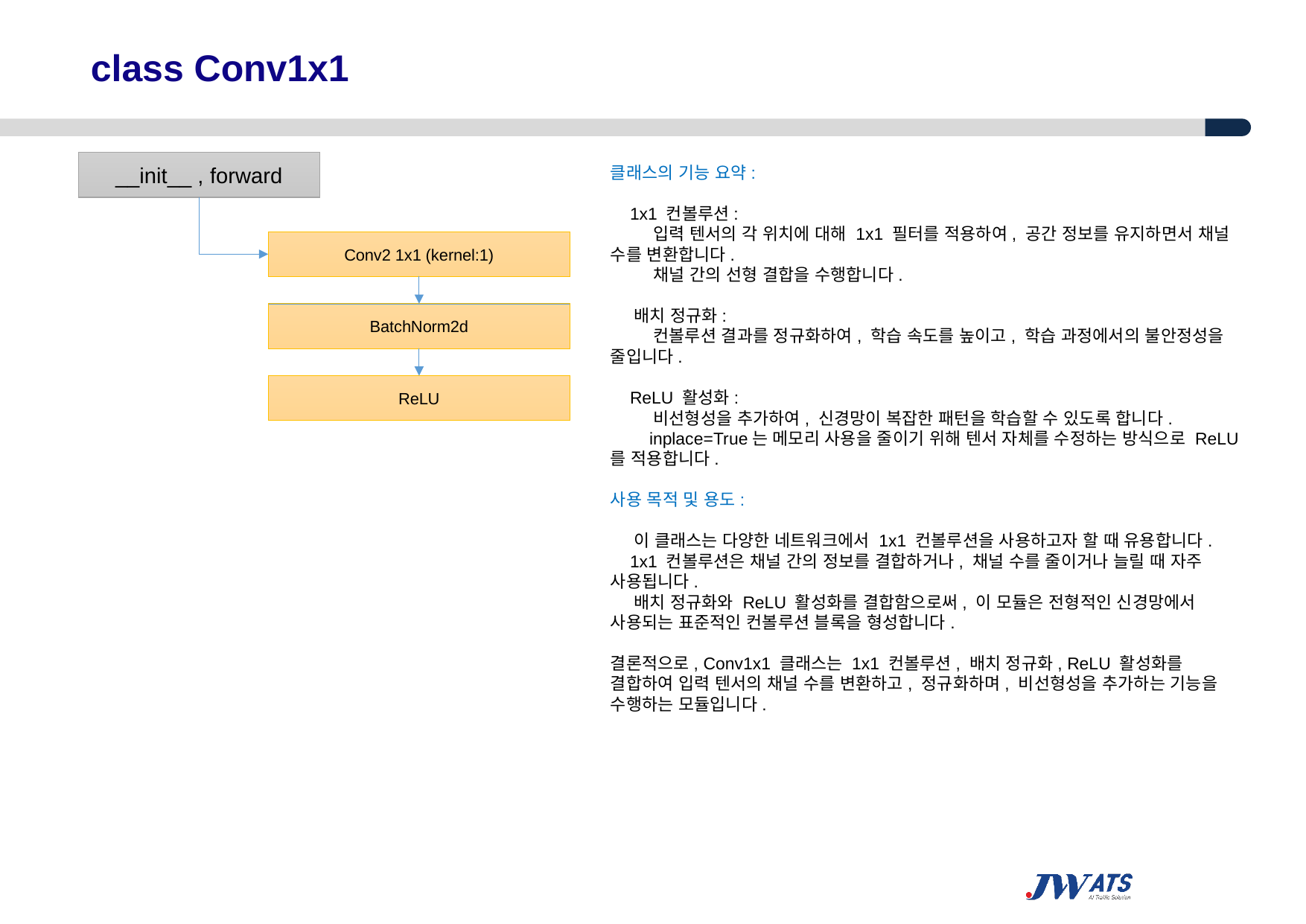

class Conv1x1
__init__ , forward
클래스의 기능 요약:

    1x1 컨볼루션:
        입력 텐서의 각 위치에 대해 1x1 필터를 적용하여, 공간 정보를 유지하면서 채널 수를 변환합니다.
        채널 간의 선형 결합을 수행합니다.

    배치 정규화:
        컨볼루션 결과를 정규화하여, 학습 속도를 높이고, 학습 과정에서의 불안정성을 줄입니다.

    ReLU 활성화:
        비선형성을 추가하여, 신경망이 복잡한 패턴을 학습할 수 있도록 합니다.
        inplace=True는 메모리 사용을 줄이기 위해 텐서 자체를 수정하는 방식으로 ReLU를 적용합니다.

사용 목적 및 용도:

    이 클래스는 다양한 네트워크에서 1x1 컨볼루션을 사용하고자 할 때 유용합니다.
    1x1 컨볼루션은 채널 간의 정보를 결합하거나, 채널 수를 줄이거나 늘릴 때 자주 사용됩니다.
    배치 정규화와 ReLU 활성화를 결합함으로써, 이 모듈은 전형적인 신경망에서 사용되는 표준적인 컨볼루션 블록을 형성합니다.

결론적으로, Conv1x1 클래스는 1x1 컨볼루션, 배치 정규화, ReLU 활성화를 결합하여 입력 텐서의 채널 수를 변환하고, 정규화하며, 비선형성을 추가하는 기능을 수행하는 모듈입니다.
Conv2 1x1 (kernel:1)
BatchNorm2d
ReLU